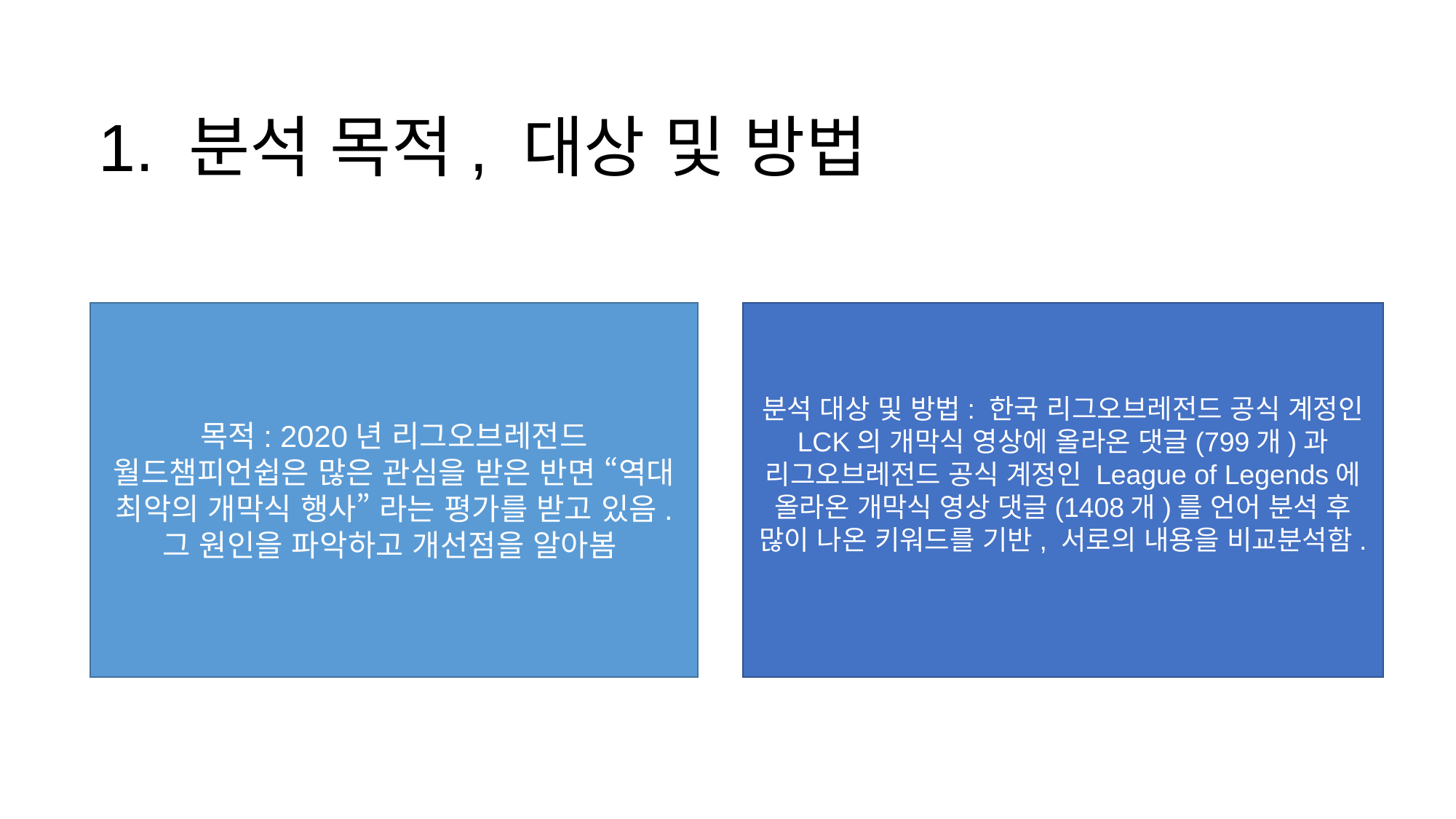

# 1. 분석 목적, 대상 및 방법

목적: 2020년 리그오브레전드 월드챔피언쉽은 많은 관심을 받은 반면 “역대 최악의 개막식 행사” 라는 평가를 받고 있음. 그 원인을 파악하고 개선점을 알아봄
분석 대상 및 방법: 한국 리그오브레전드 공식 계정인 LCK의 개막식 영상에 올라온 댓글(799개)과 리그오브레전드 공식 계정인 League of Legends에 올라온 개막식 영상 댓글(1408개)를 언어 분석 후 많이 나온 키워드를 기반, 서로의 내용을 비교분석함.